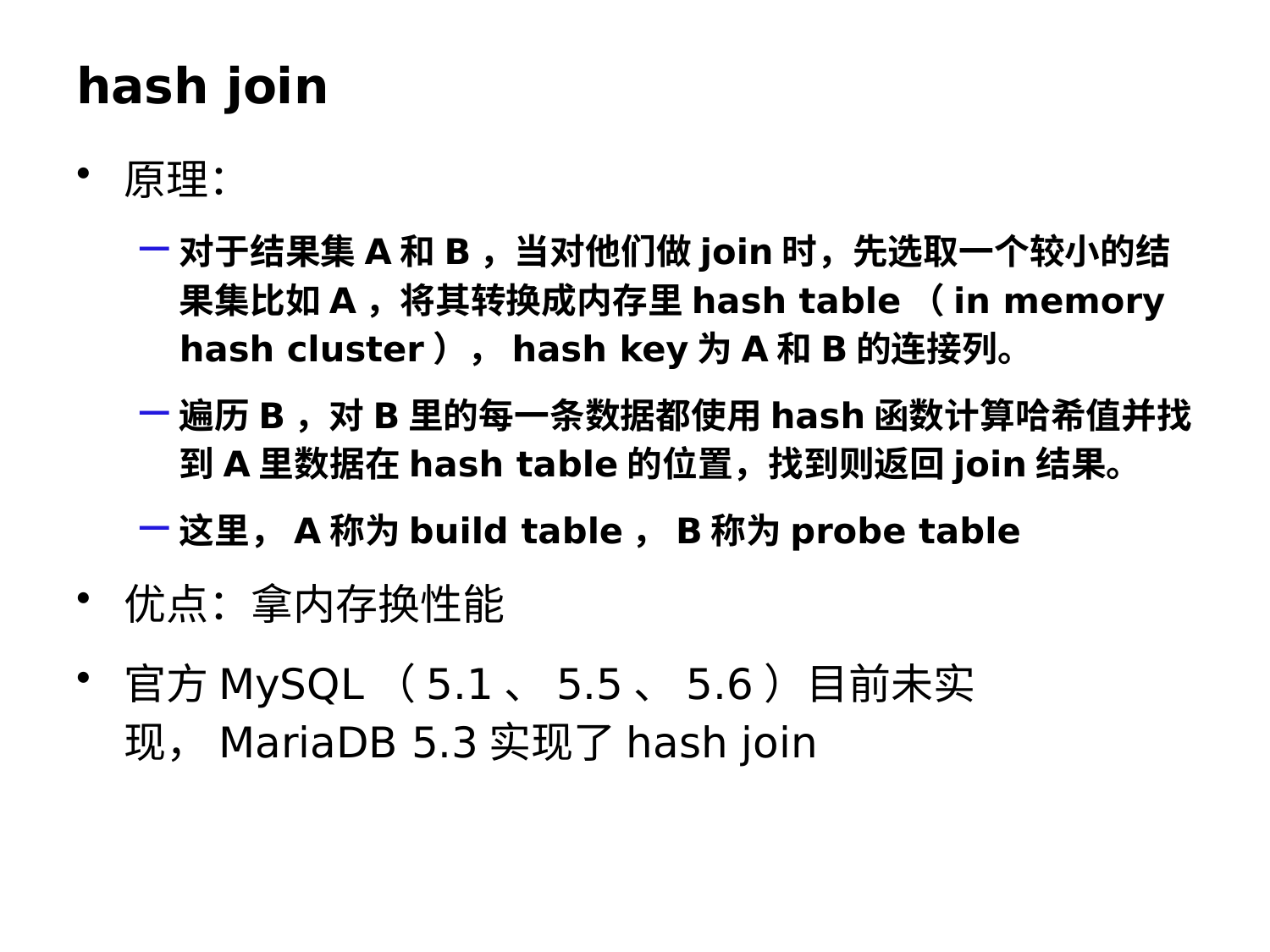

# hash join
原理：
对于结果集A和B，当对他们做join时，先选取一个较小的结果集比如A，将其转换成内存里hash table（in memory hash cluster），hash key为A和B的连接列。
遍历B，对B里的每一条数据都使用hash函数计算哈希值并找到A里数据在hash table的位置，找到则返回join结果。
这里，A称为build table，B称为probe table
优点：拿内存换性能
官方MySQL（5.1、5.5、5.6）目前未实现，MariaDB 5.3实现了hash join